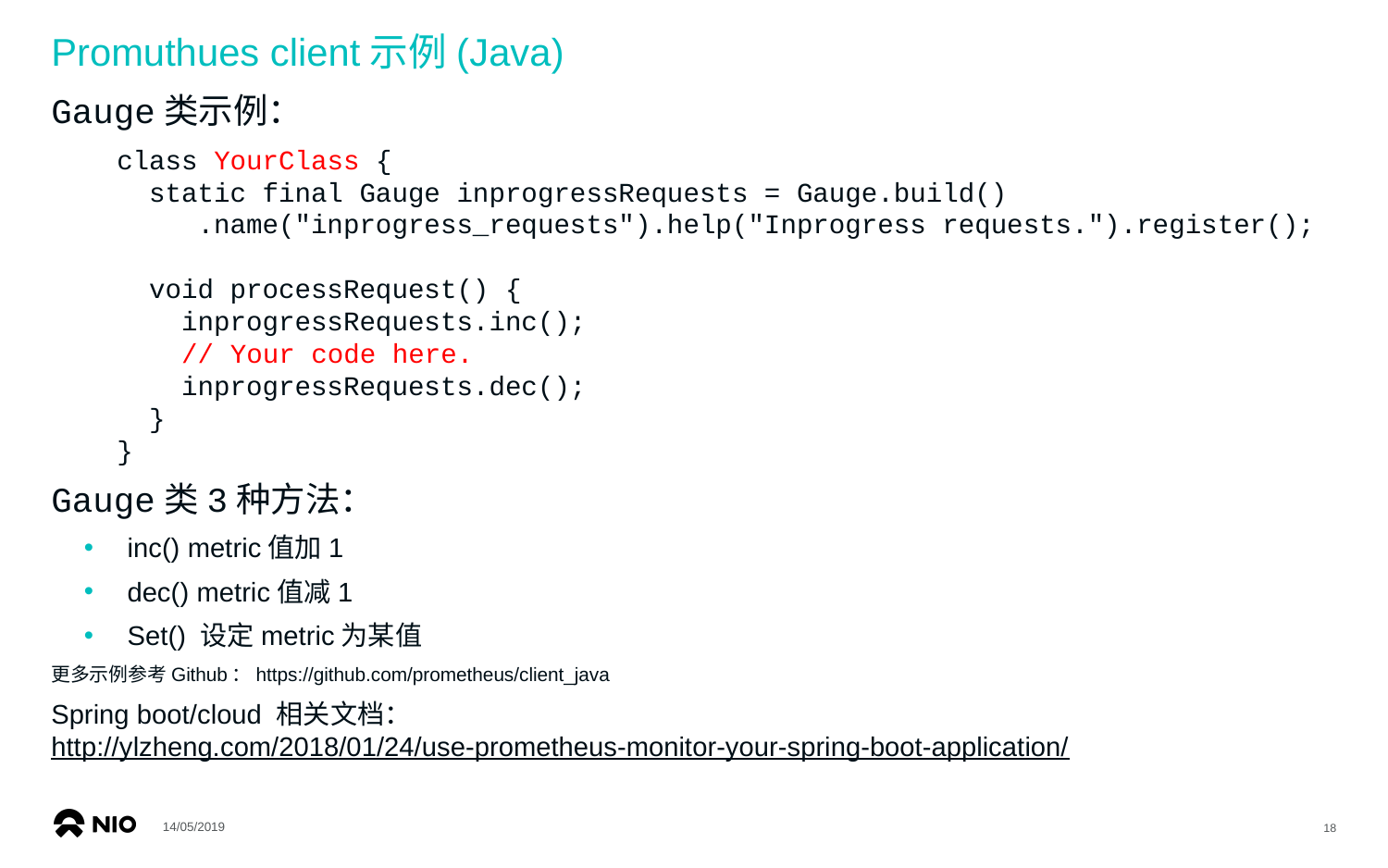

# Promuthues client示例(Java)

Gauge类示例：
class YourClass {
  static final Gauge inprogressRequests = Gauge.build()
     .name("inprogress_requests").help("Inprogress requests.").register();
  void processRequest() {
    inprogressRequests.inc();
    // Your code here.
    inprogressRequests.dec();
  }
}
Gauge类3种方法：
inc() metric值加1
dec() metric值减1
Set() 设定metric为某值
更多示例参考Github：https://github.com/prometheus/client_java
Spring boot/cloud 相关文档：http://ylzheng.com/2018/01/24/use-prometheus-monitor-your-spring-boot-application/

14/05/2019

18